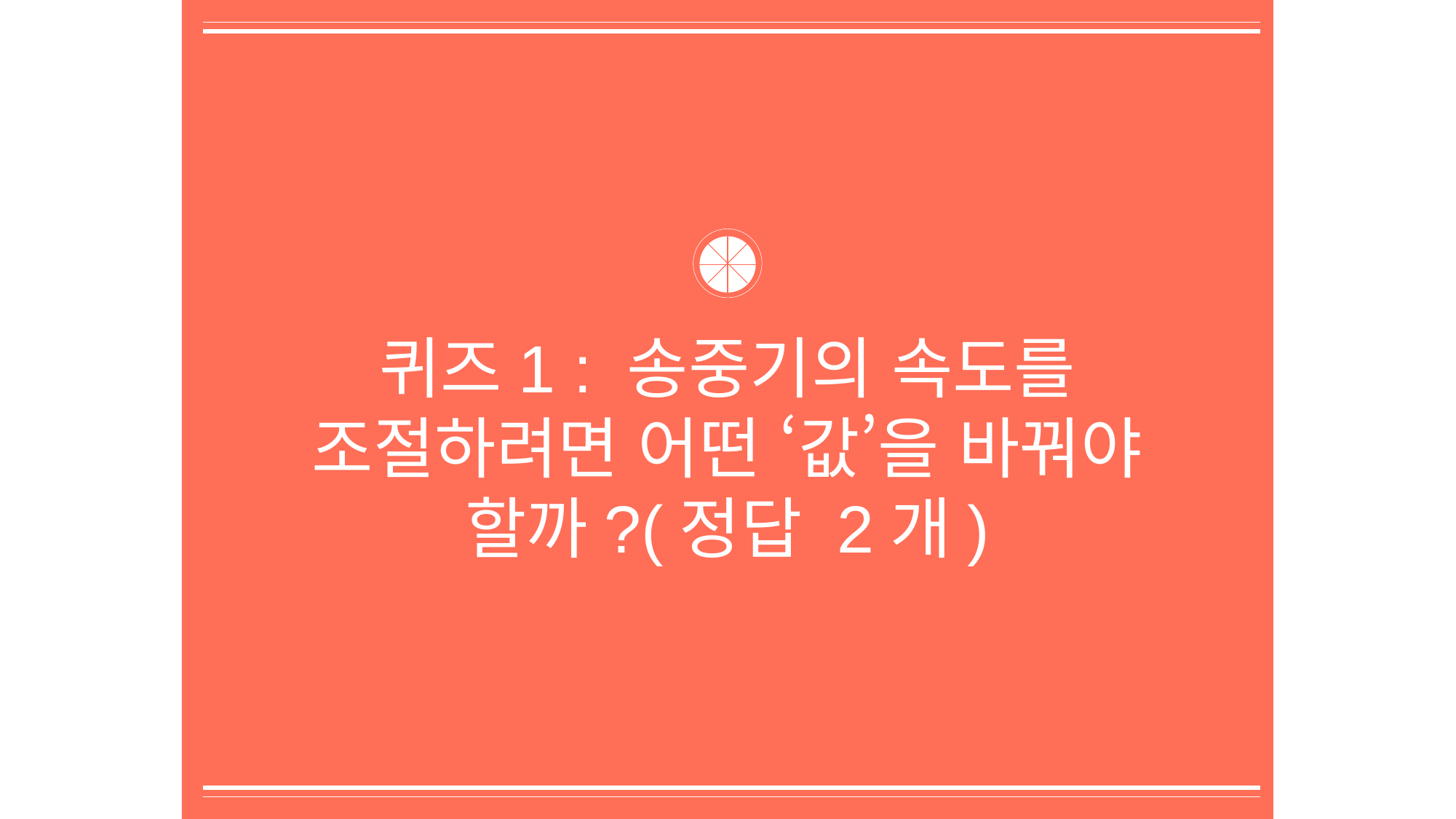

퀴즈1 : 송중기의 속도를 조절하려면 어떤 ‘값’을 바꿔야 할까?(정답 2개)